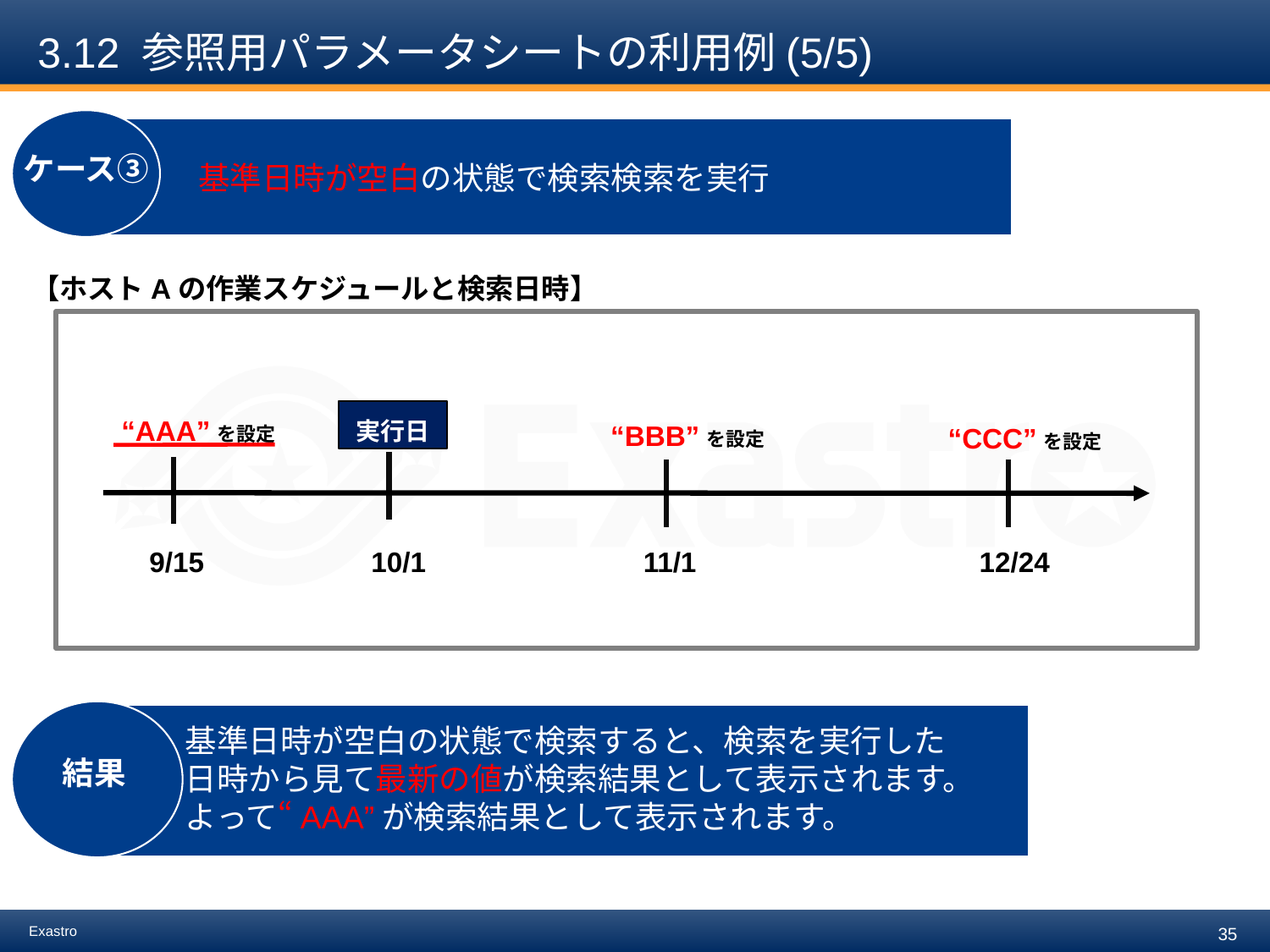

# 3.12 参照用パラメータシートの利用例(5/5)

ケース③
基準日時が空白の状態で検索検索を実行
【ホストAの作業スケジュールと指定日時】
【ホストAの作業スケジュールと検索日時】

実行日
“AAA”を設定
“BBB”を設定
“CCC”を設定
9/15
10/1
11/1
12/24

基準日時が空白の状態で検索すると、検索を実行した日時から見て最新の値が検索結果として表示されます。よって“AAA”が検索結果として表示されます。
結果